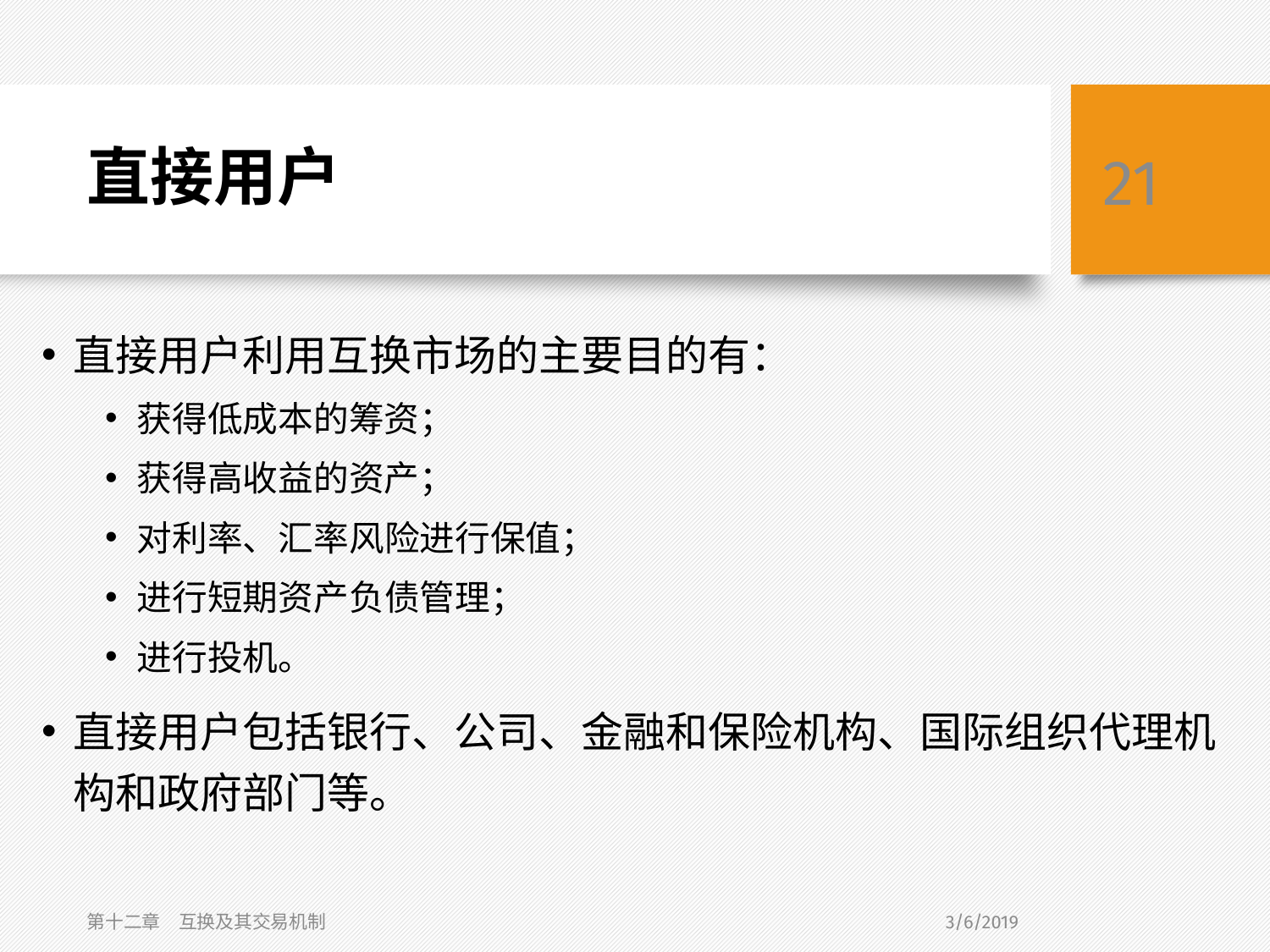

# 直接用户
21
直接用户利用互换市场的主要目的有：
获得低成本的筹资；
获得高收益的资产；
对利率、汇率风险进行保值；
进行短期资产负债管理；
进行投机。
直接用户包括银行、公司、金融和保险机构、国际组织代理机构和政府部门等。
3/6/2019
第十二章　互换及其交易机制